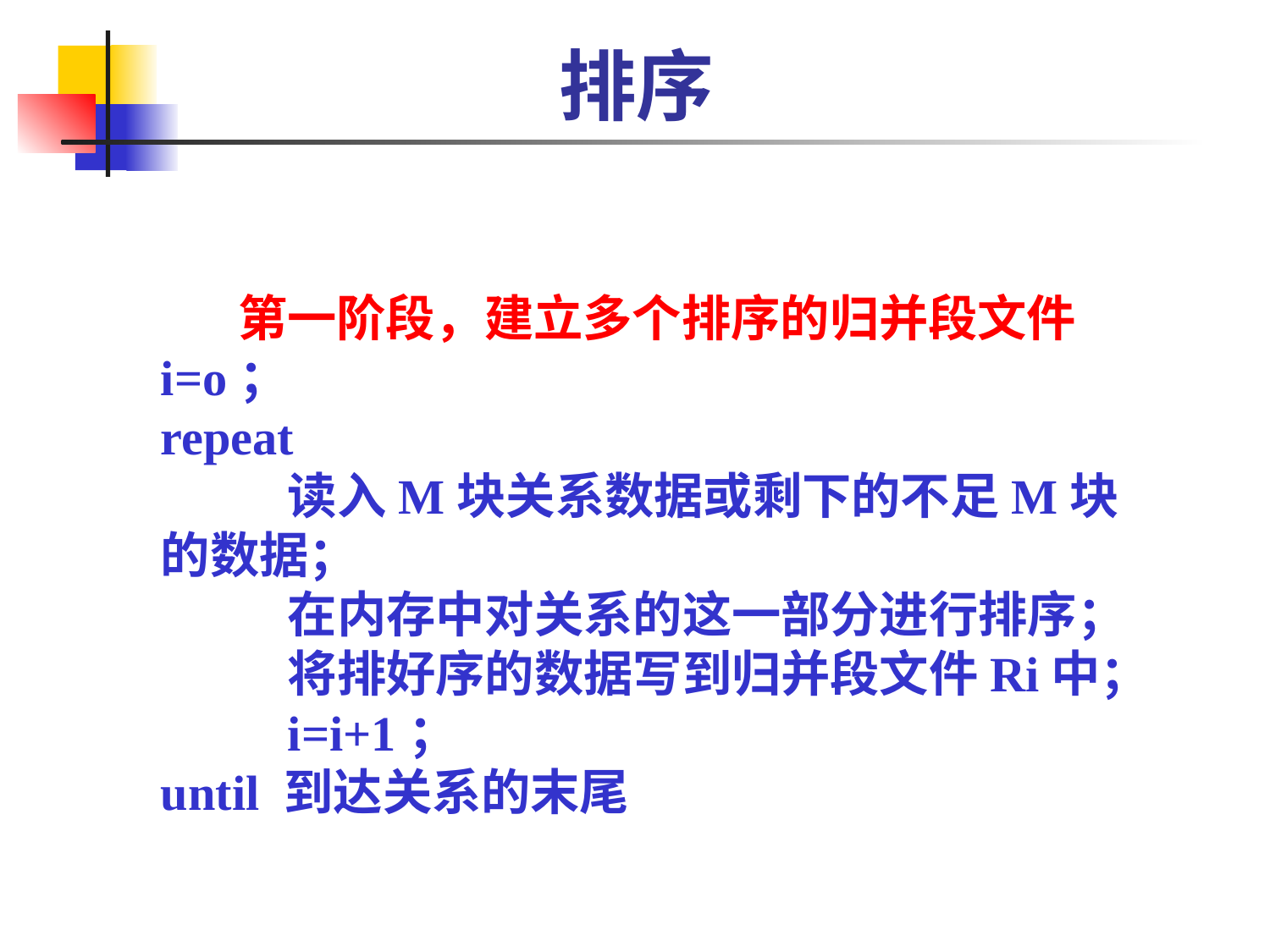

# 排序
第一阶段，建立多个排序的归并段文件
i=o；
repeat
	读入M块关系数据或剩下的不足M块的数据；
	在内存中对关系的这一部分进行排序；
	将排好序的数据写到归并段文件Ri中；
	i=i+1；
until 到达关系的末尾